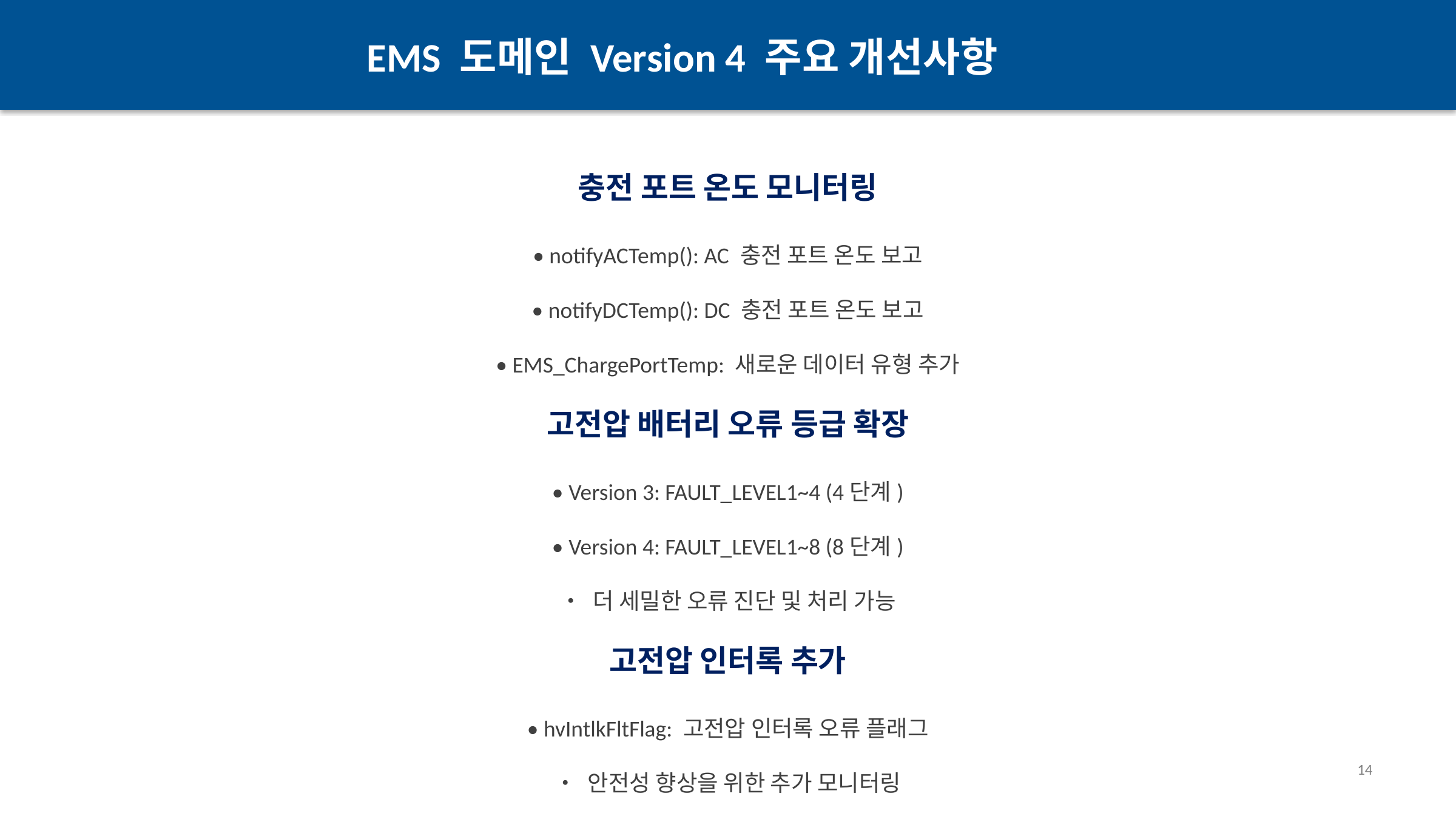

EMS 도메인 Version 4 주요 개선사항
충전 포트 온도 모니터링
• notifyACTemp(): AC 충전 포트 온도 보고
• notifyDCTemp(): DC 충전 포트 온도 보고
• EMS_ChargePortTemp: 새로운 데이터 유형 추가
고전압 배터리 오류 등급 확장
• Version 3: FAULT_LEVEL1~4 (4단계)
• Version 4: FAULT_LEVEL1~8 (8단계)
• 더 세밀한 오류 진단 및 처리 가능
고전압 인터록 추가
• hvIntlkFltFlag: 고전압 인터록 오류 플래그
14
• 안전성 향상을 위한 추가 모니터링